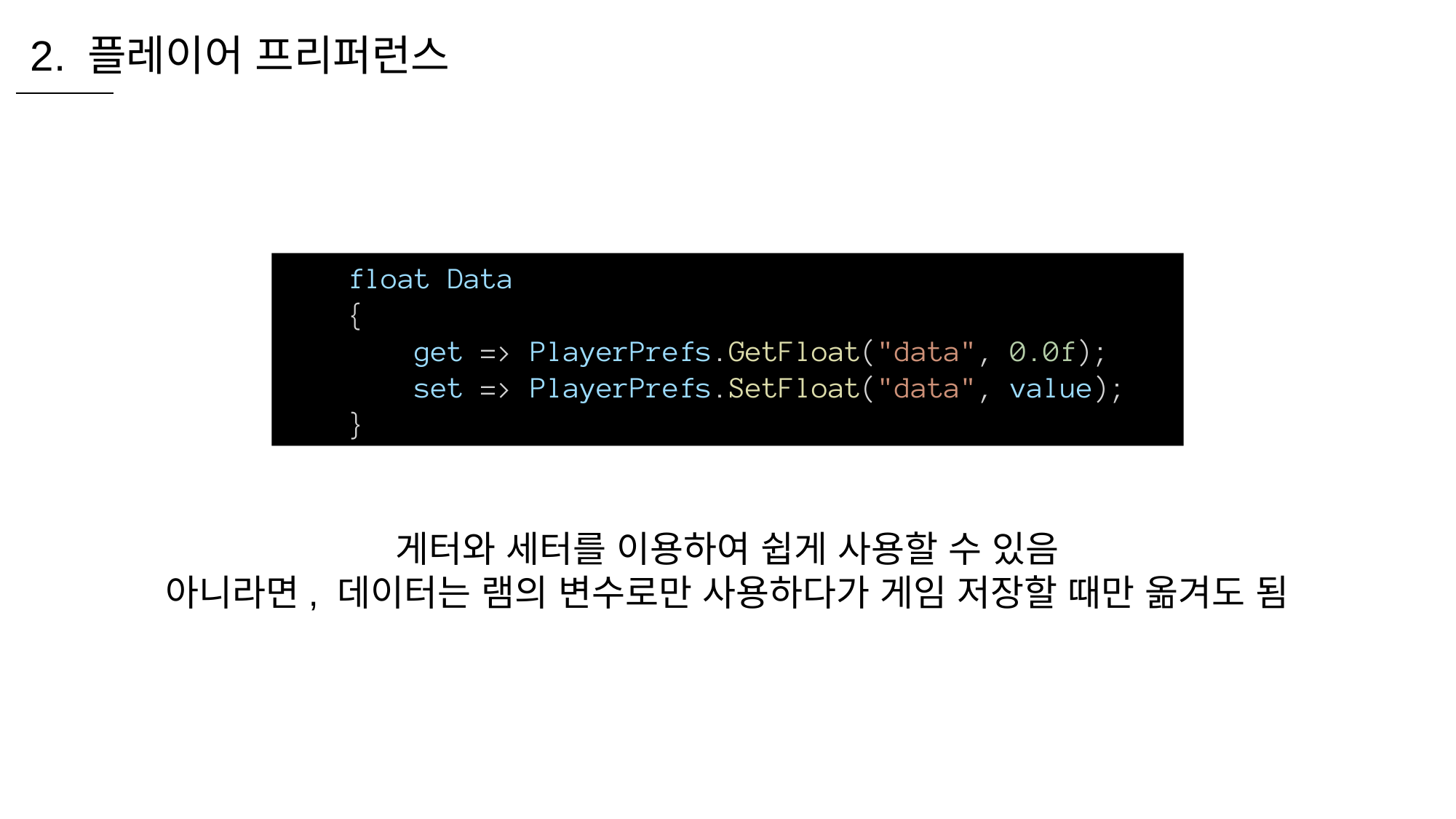

2. 플레이어 프리퍼런스
    float Data
    {
        get => PlayerPrefs.GetFloat("data", 0.0f);
        set => PlayerPrefs.SetFloat("data", value);
    }
게터와 세터를 이용하여 쉽게 사용할 수 있음
아니라면, 데이터는 램의 변수로만 사용하다가 게임 저장할 때만 옮겨도 됨